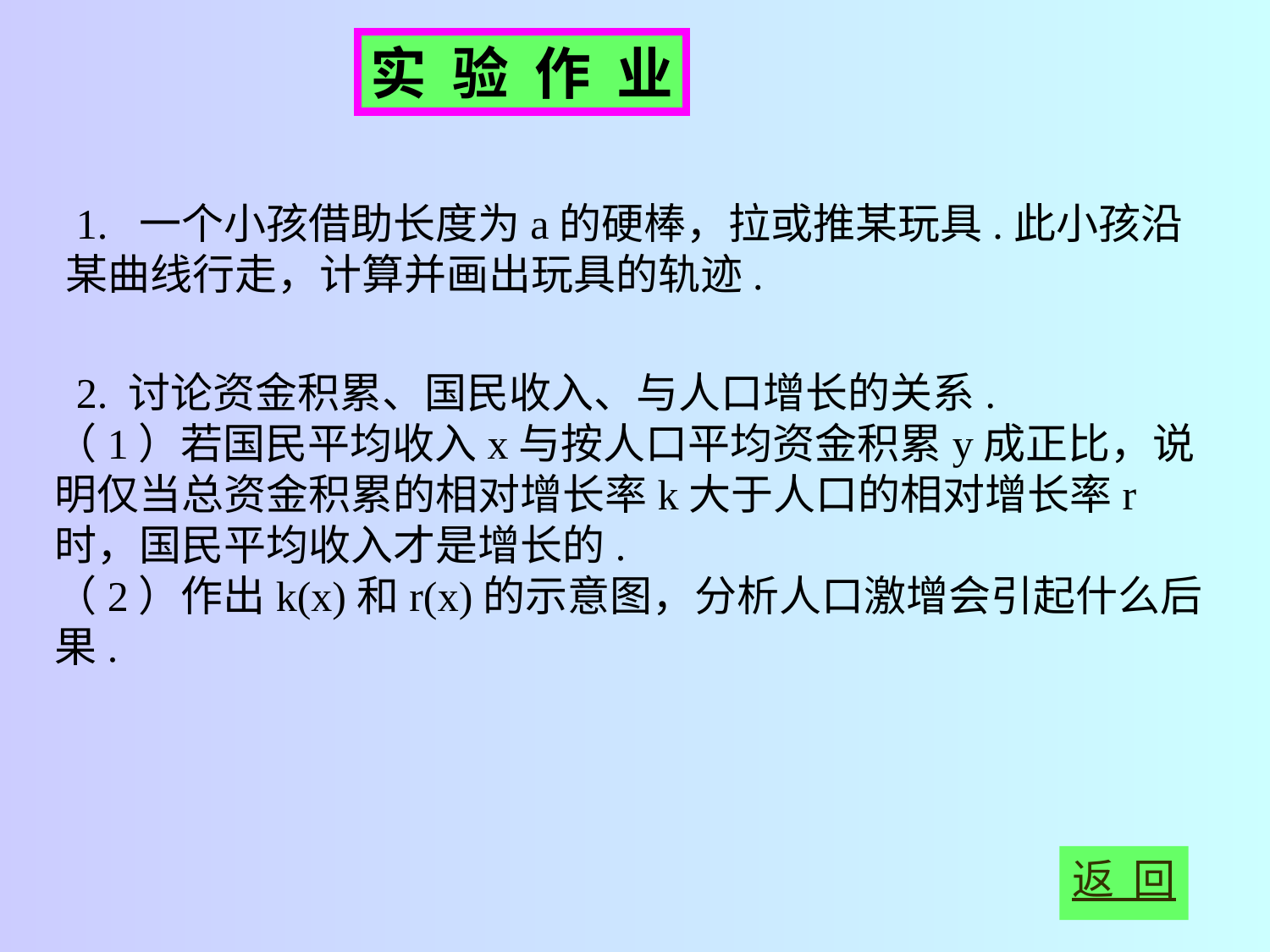

实  验  作  业
 1.  一个小孩借助长度为a的硬棒，拉或推某玩具.此小孩沿某曲线行走，计算并画出玩具的轨迹.
  2. 讨论资金积累、国民收入、与人口增长的关系.
（1）若国民平均收入x与按人口平均资金积累y成正比，说明仅当总资金积累的相对增长率k大于人口的相对增长率r时，国民平均收入才是增长的.
（2）作出k(x)和r(x)的示意图，分析人口激增会引起什么后果.
返  回